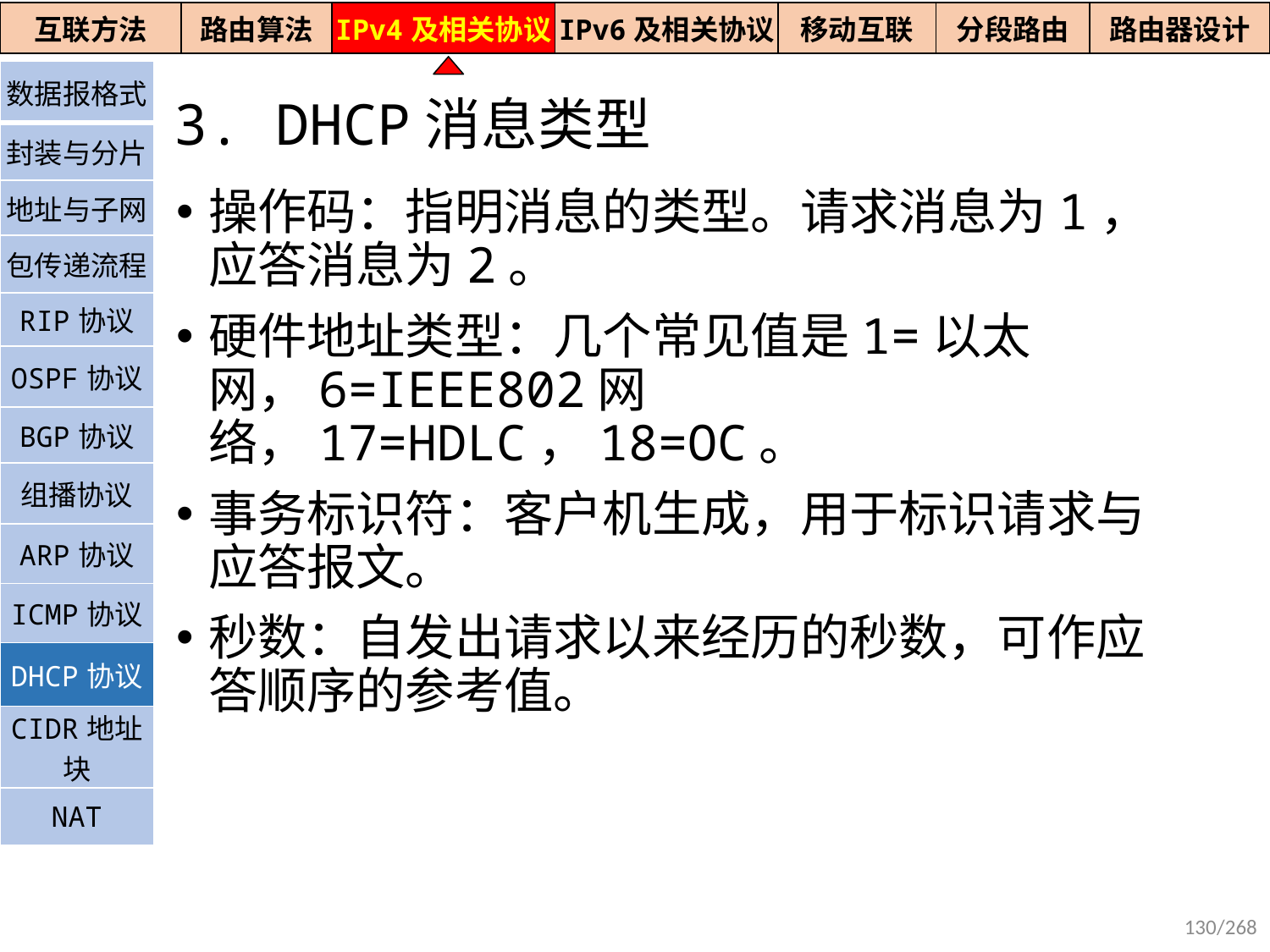

| 互联方法 | 路由算法 | IPv4及相关协议 | IPv6及相关协议 | 移动互联 | 分段路由 | 路由器设计 |
| --- | --- | --- | --- | --- | --- | --- |

| 数据报格式 |
| --- |
| 封装与分片 |
| 地址与子网 |
| 包传递流程 |
| RIP协议 |
| OSPF协议 |
| BGP协议 |
| 组播协议 |
| ARP协议 |
| ICMP协议 |
| DHCP协议 |
| CIDR地址块 |
| NAT |
3. DHCP消息类型
操作码：指明消息的类型。请求消息为1，应答消息为2。
硬件地址类型：几个常见值是1=以太网，6=IEEE802网络，17=HDLC，18=OC。
事务标识符：客户机生成，用于标识请求与应答报文。
秒数：自发出请求以来经历的秒数，可作应答顺序的参考值。
130/268